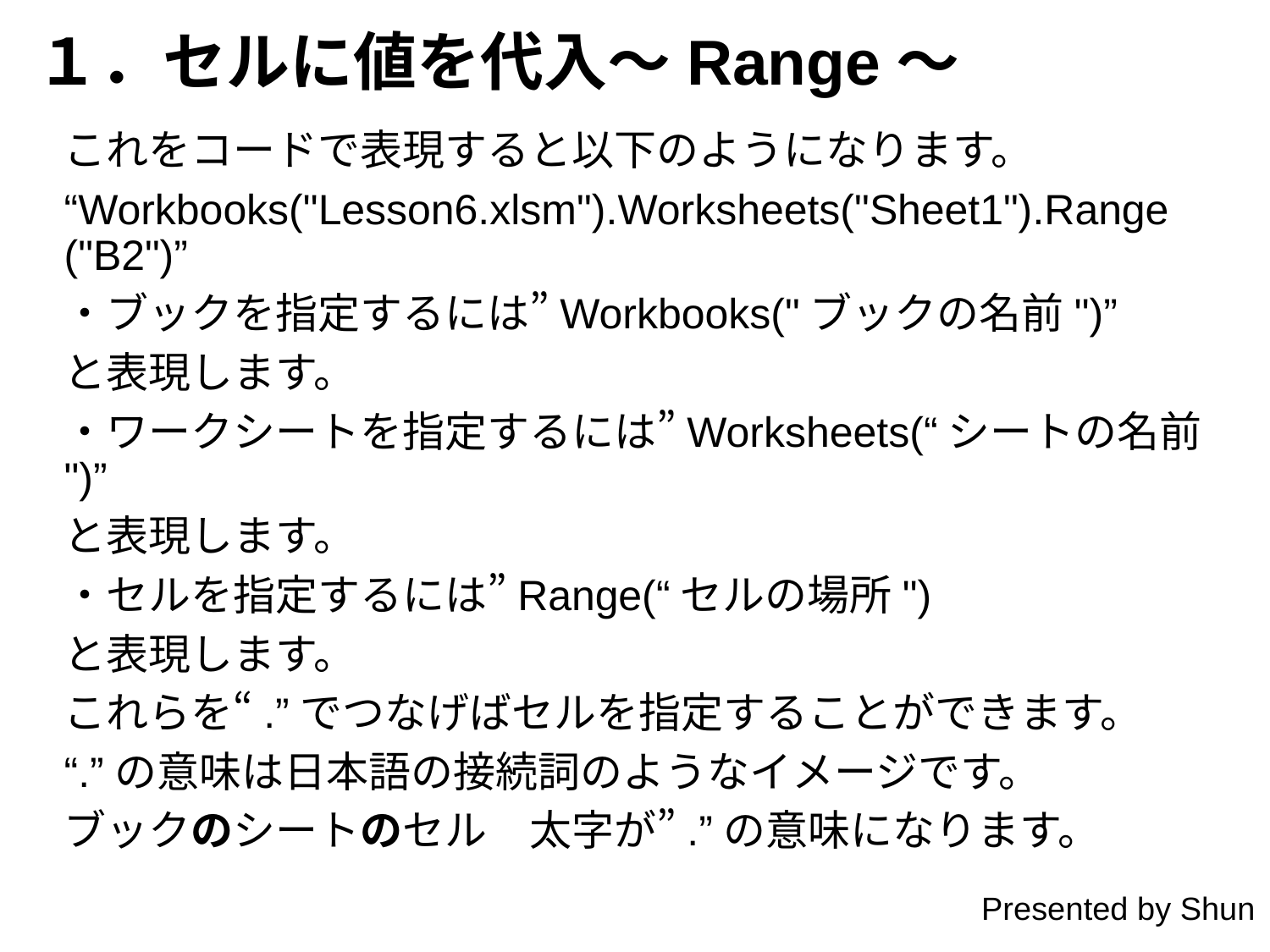

# １．セルに値を代入～Range～
これをコードで表現すると以下のようになります。
“Workbooks("Lesson6.xlsm").Worksheets("Sheet1").Range ("B2")”
・ブックを指定するには”Workbooks("ブックの名前")”
と表現します。
・ワークシートを指定するには”Worksheets(“シートの名前")”
と表現します。
・セルを指定するには”Range(“セルの場所")
と表現します。
これらを“.”でつなげばセルを指定することができます。
“.”の意味は日本語の接続詞のようなイメージです。
ブックのシートのセル　太字が”.”の意味になります。
Presented by Shun